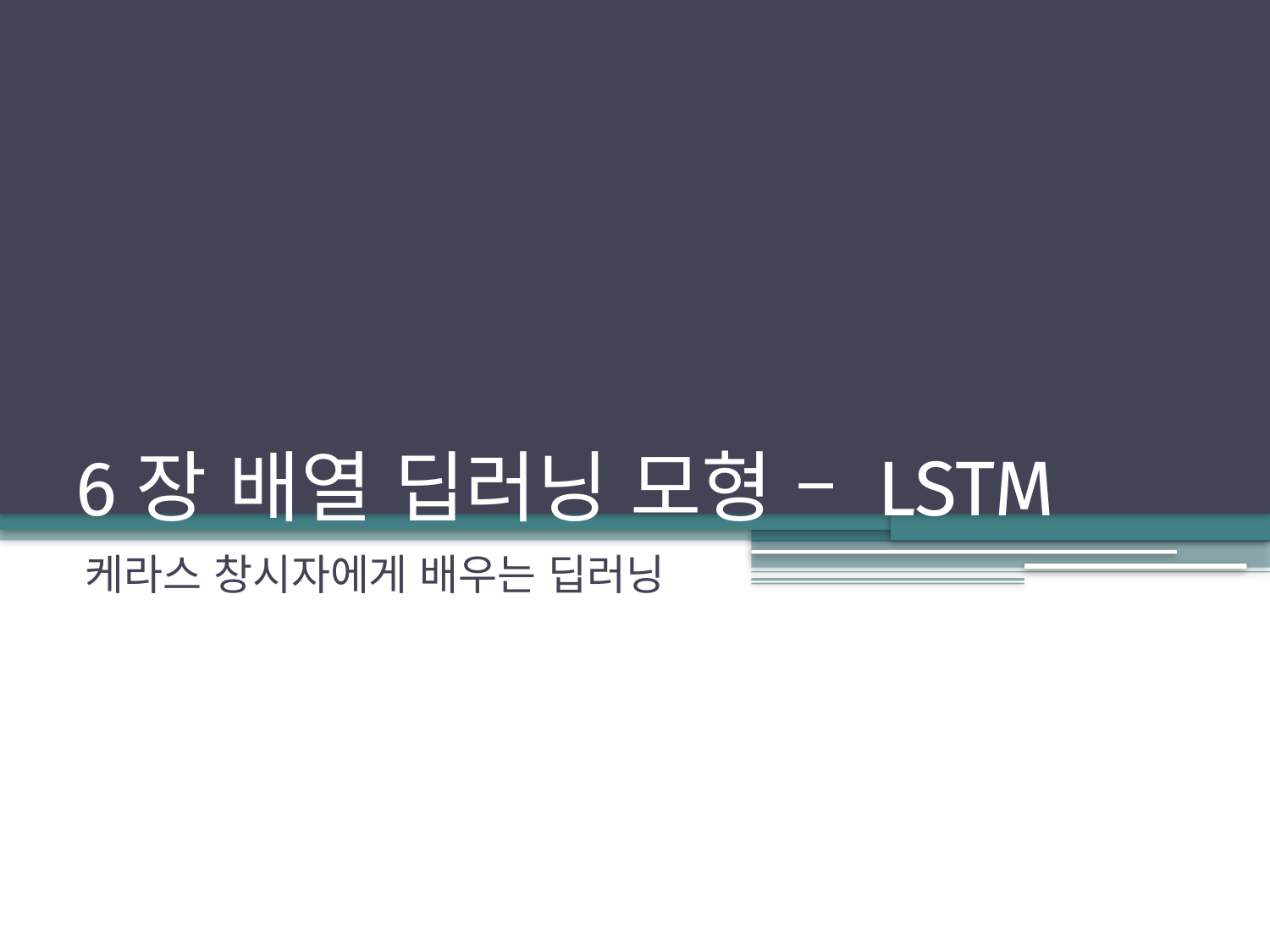

# 6장 배열 딥러닝 모형 – LSTM
케라스 창시자에게 배우는 딥러닝